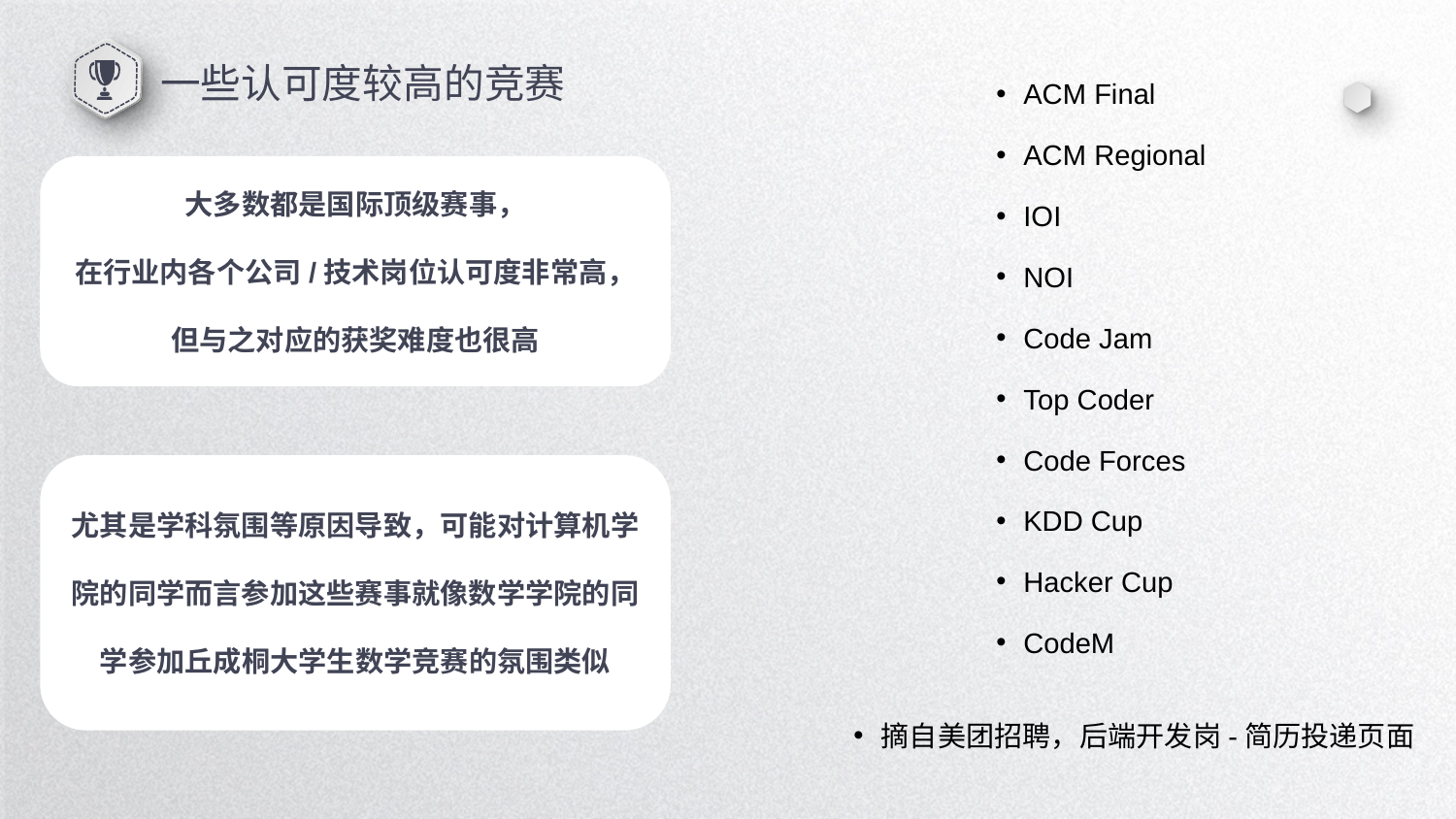

一些认可度较高的竞赛
ACM Final
ACM Regional
IOI
NOI
Code Jam
Top Coder
Code Forces
KDD Cup
Hacker Cup
CodeM

大多数都是国际顶级赛事，

在行业内各个公司/技术岗位认可度非常高，

但与之对应的获奖难度也很高
尤其是学科氛围等原因导致，可能对计算机学

院的同学而言参加这些赛事就像数学学院的同

学参加丘成桐大学生数学竞赛的氛围类似
摘自美团招聘，后端开发岗-简历投递页面